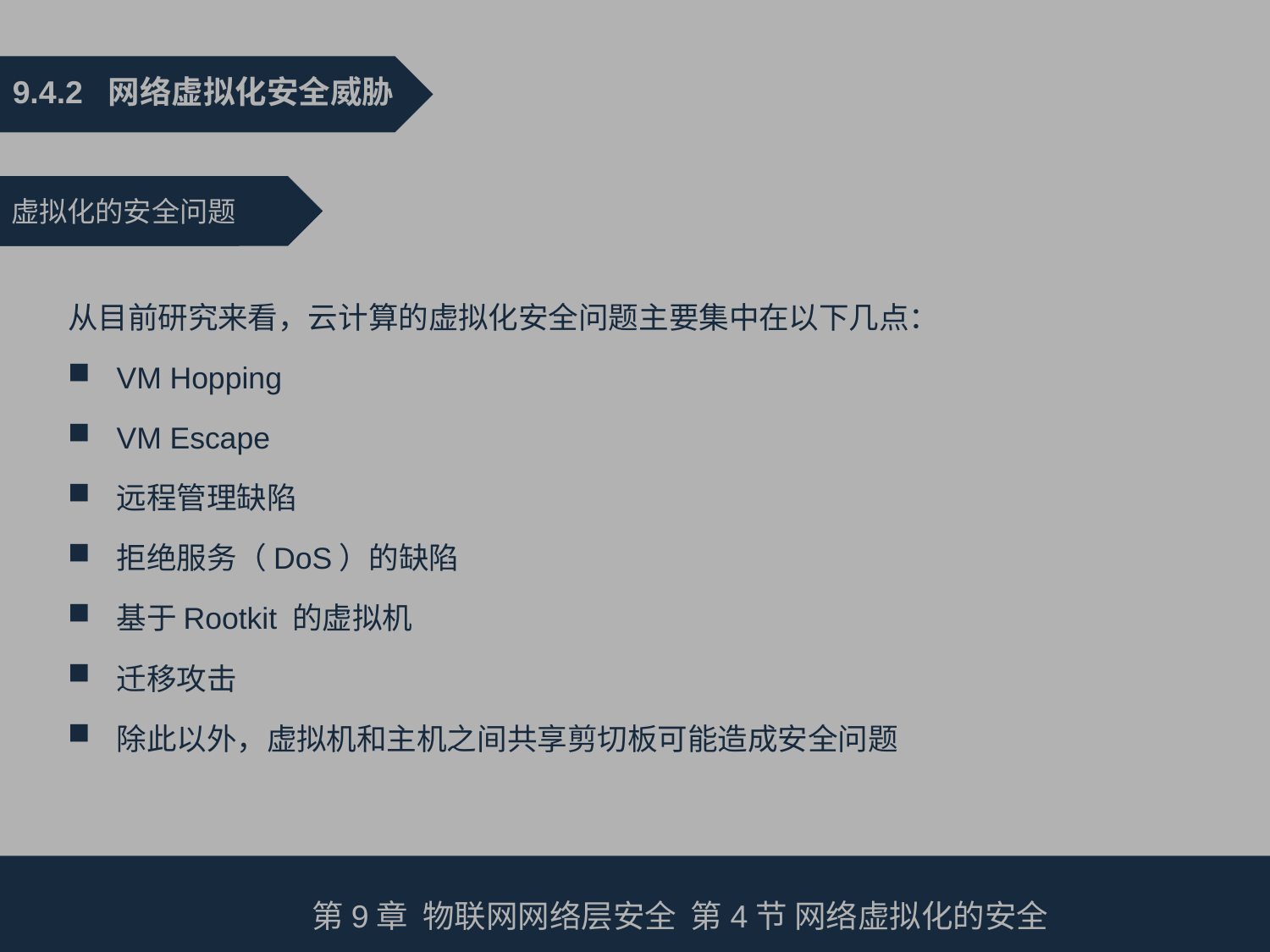

9.4.2  网络虚拟化安全威胁
虚拟化的安全问题
从目前研究来看，云计算的虚拟化安全问题主要集中在以下几点：
VM Hopping
VM Escape
远程管理缺陷
拒绝服务（DoS）的缺陷
基于Rootkit 的虚拟机
迁移攻击
除此以外，虚拟机和主机之间共享剪切板可能造成安全问题
第9章  物联网网络层安全  第4节 网络虚拟化的安全